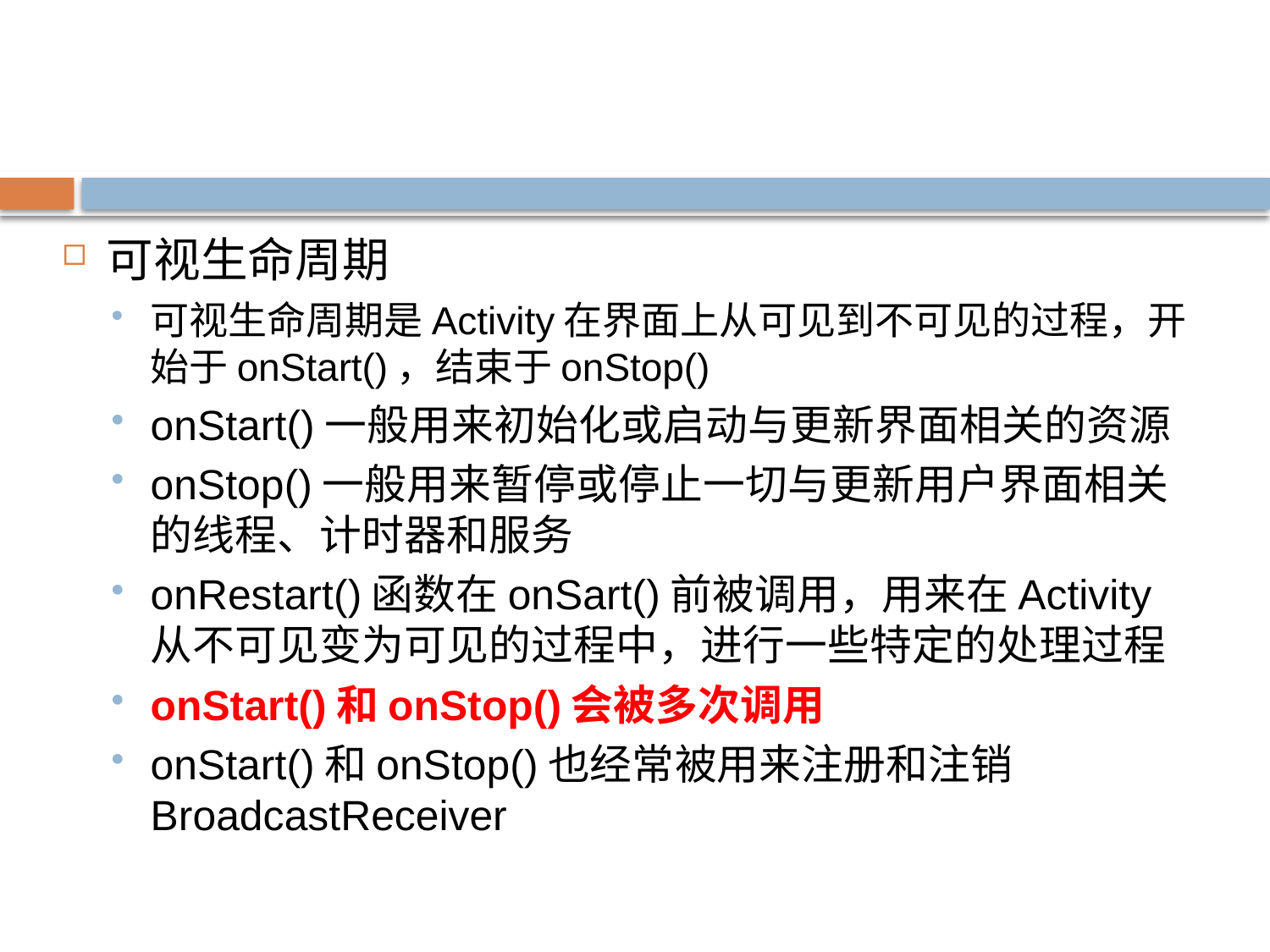

#
可视生命周期
可视生命周期是Activity在界面上从可见到不可见的过程，开始于onStart()，结束于onStop()
onStart()一般用来初始化或启动与更新界面相关的资源
onStop()一般用来暂停或停止一切与更新用户界面相关的线程、计时器和服务
onRestart()函数在onSart()前被调用，用来在Activity从不可见变为可见的过程中，进行一些特定的处理过程
onStart()和onStop()会被多次调用
onStart()和onStop()也经常被用来注册和注销BroadcastReceiver